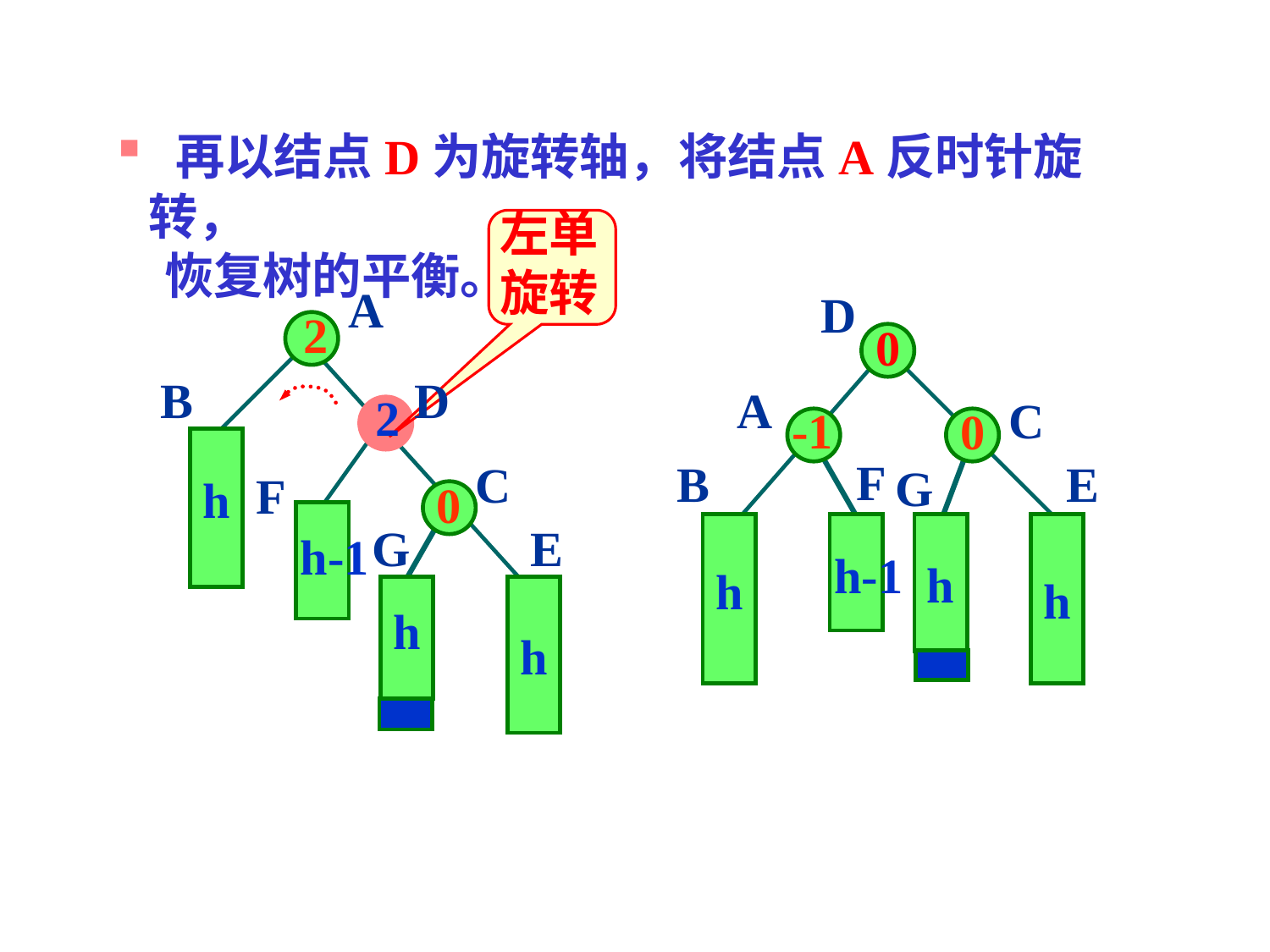

再以结点D为旋转轴，将结点A反时针旋转，
   恢复树的平衡。
左单
旋转

A
D
2
0

B
D

A
2
C

-1
0

h

F
B
E
C

G
F
0

G
E

h

h
h-1
h-1
h

h
h

141